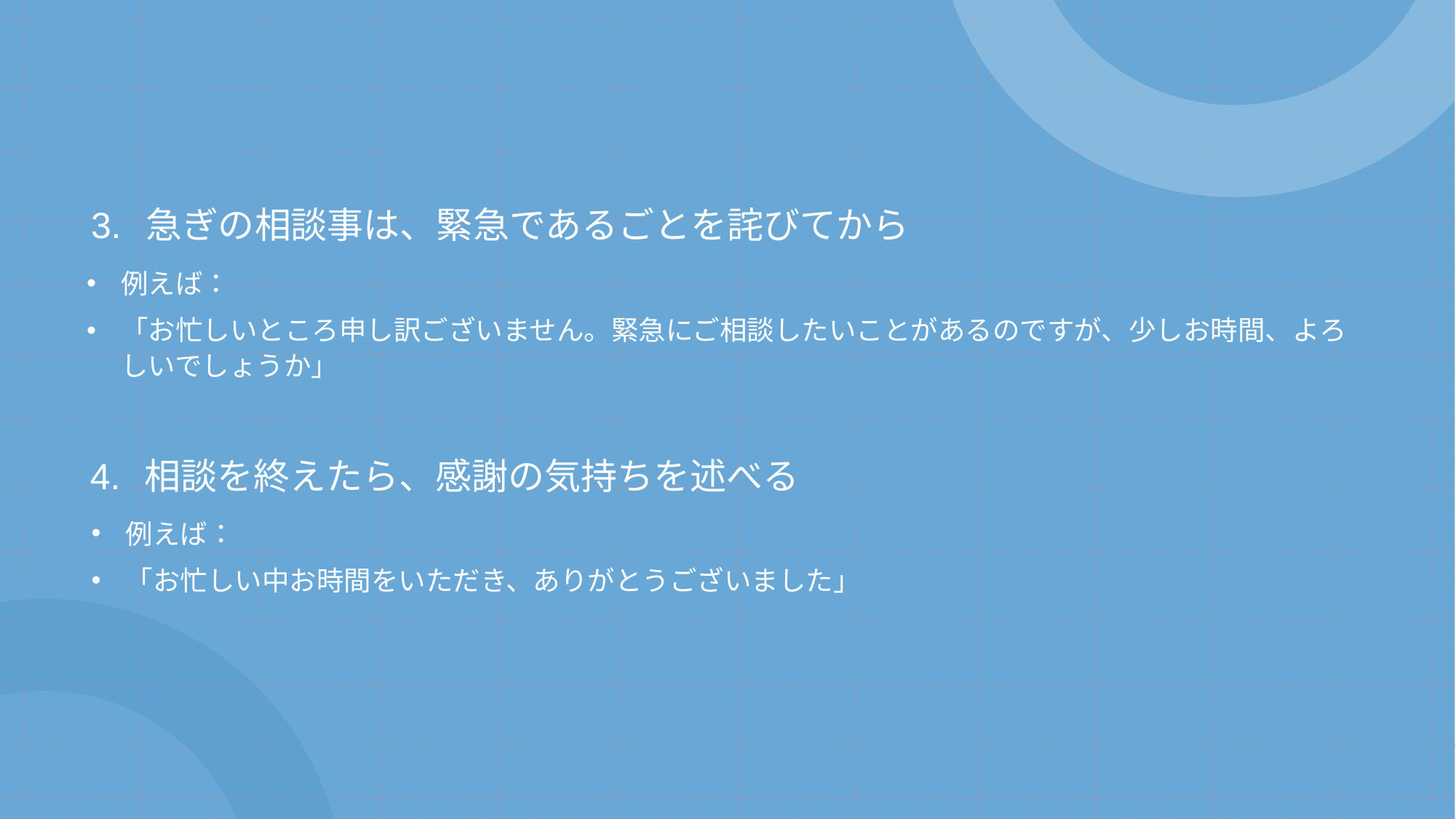

急ぎの相談事は、緊急であるごとを詫びてから
例えば：
「お忙しいところ申し訳ございません。緊急にご相談したいことがあるのですが、少しお時間、よろしいでしょうか」
相談を終えたら、感謝の気持ちを述べる
例えば：
「お忙しい中お時間をいただき、ありがとうございました」